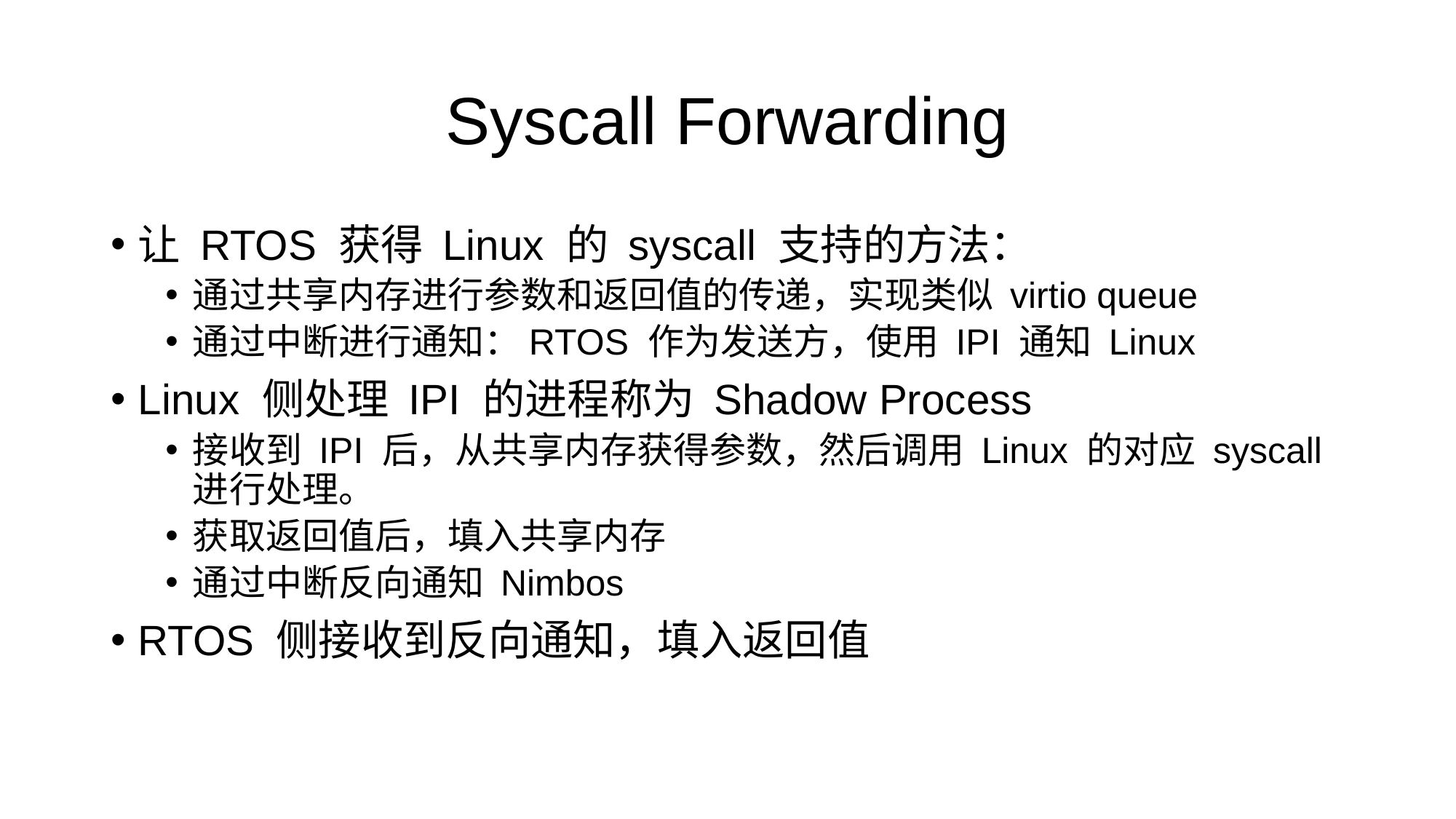

# Syscall Forwarding
让 RTOS 获得 Linux 的 syscall 支持的方法：
通过共享内存进行参数和返回值的传递，实现类似 virtio queue
通过中断进行通知：RTOS 作为发送方，使用 IPI 通知 Linux
Linux 侧处理 IPI 的进程称为 Shadow Process
接收到 IPI 后，从共享内存获得参数，然后调用 Linux 的对应 syscall 进行处理。
获取返回值后，填入共享内存
通过中断反向通知 Nimbos
RTOS 侧接收到反向通知，填入返回值